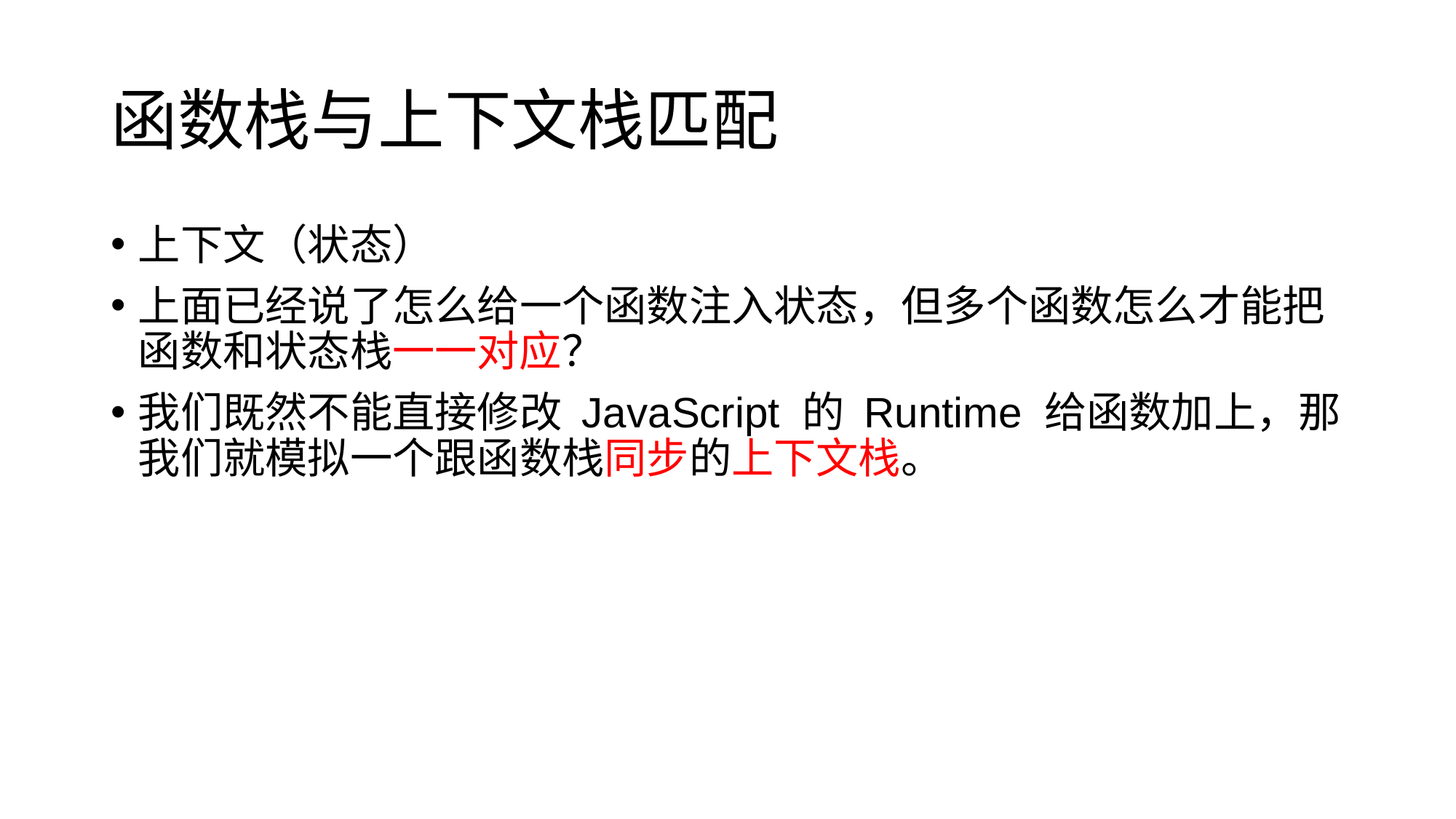

# 函数栈与上下文栈匹配
上下文（状态）
上面已经说了怎么给一个函数注入状态，但多个函数怎么才能把函数和状态栈一一对应？
我们既然不能直接修改 JavaScript 的 Runtime 给函数加上，那我们就模拟一个跟函数栈同步的上下文栈。